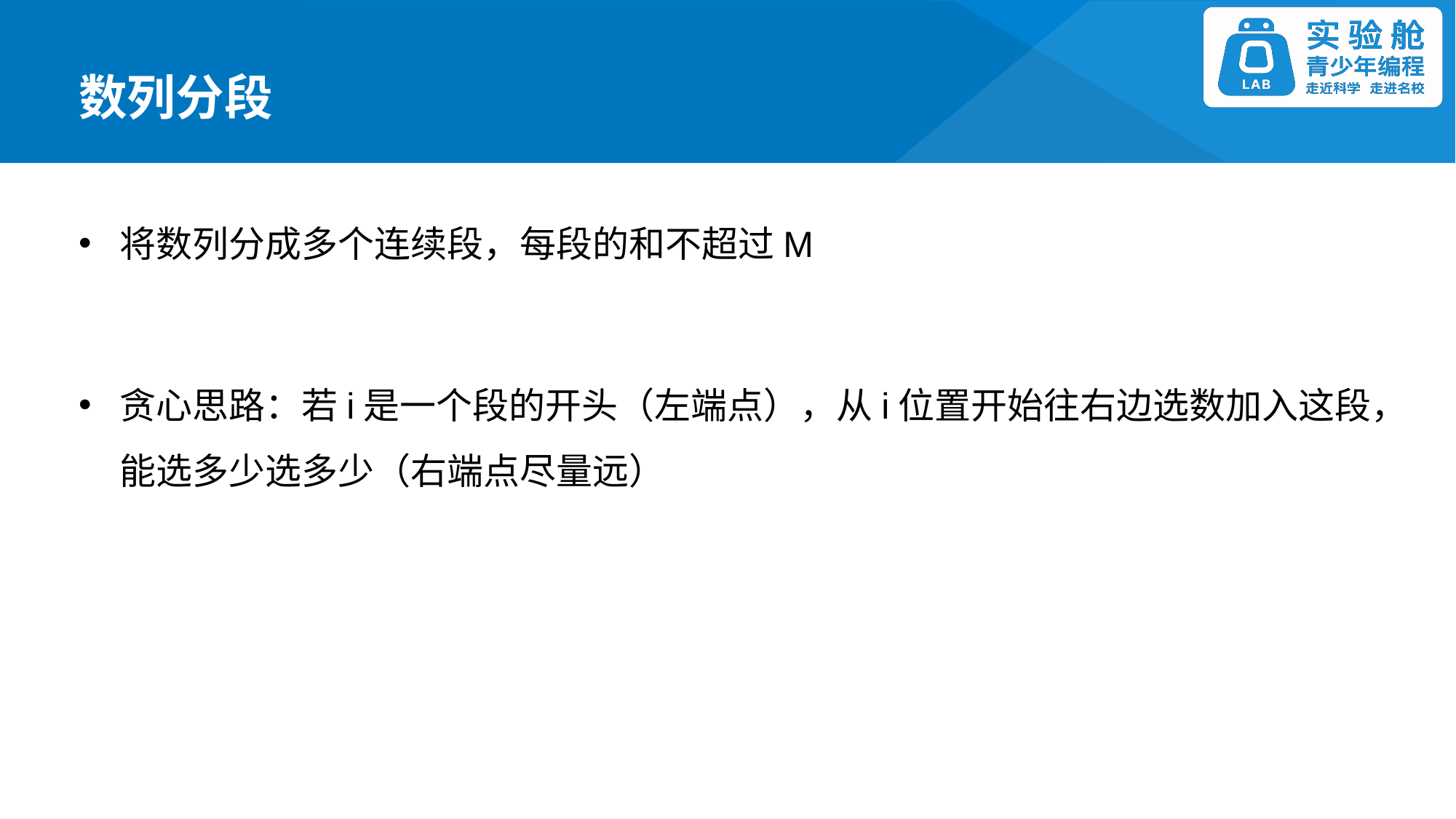

数列分段
将数列分成多个连续段，每段的和不超过M

贪心思路：若i是一个段的开头（左端点），从i位置开始往右边选数加入这段，能选多少选多少（右端点尽量远）